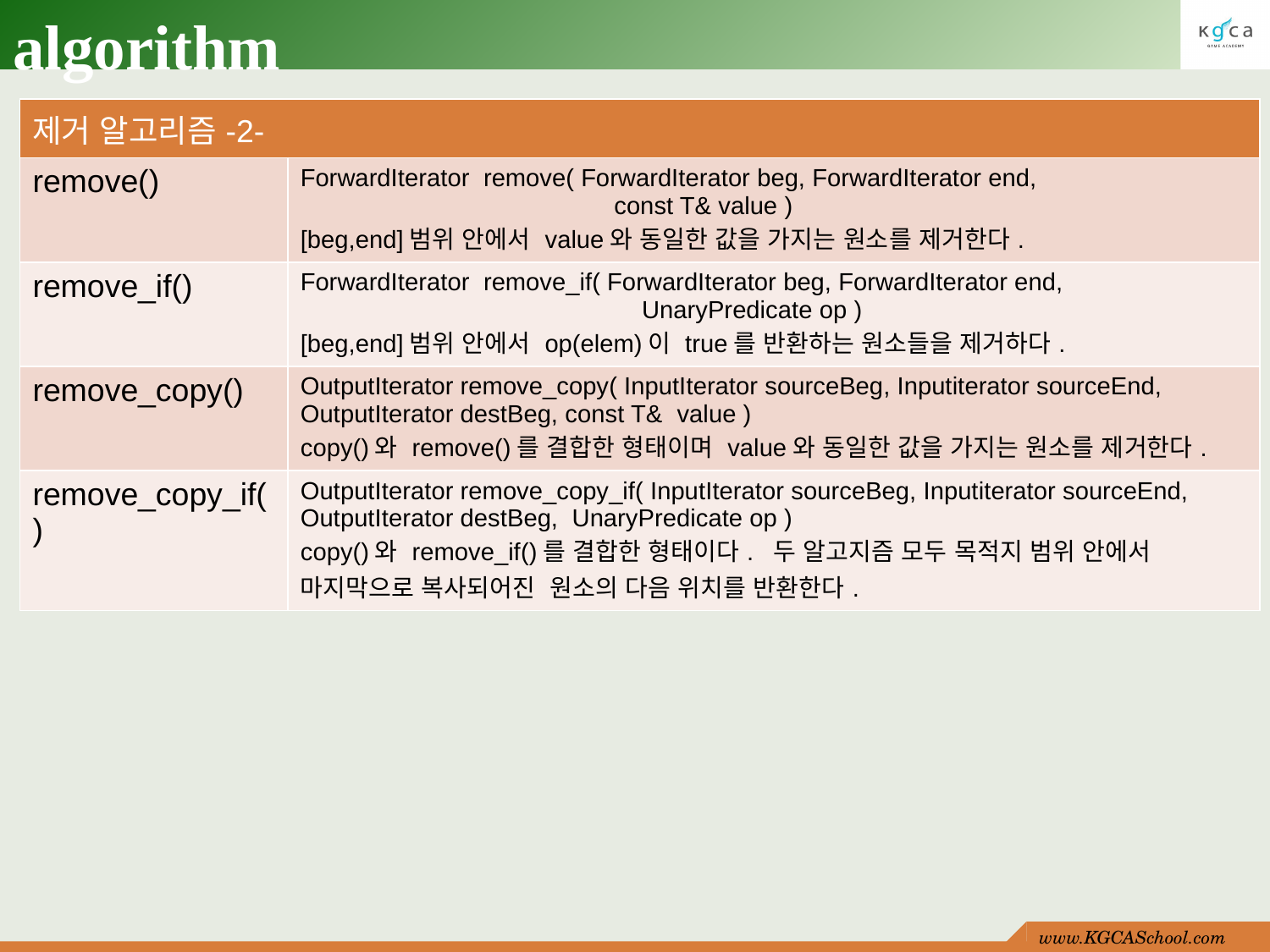

# algorithm
| 제거 알고리즘-2- |  |
| --- | --- |
| remove() | ForwardIterator remove( ForwardIterator beg, ForwardIterator end, const T& value ) [beg,end]범위 안에서 value와 동일한 값을 가지는 원소를 제거한다. |
| remove\_if() | ForwardIterator remove\_if( ForwardIterator beg, ForwardIterator end, UnaryPredicate op ) [beg,end]범위 안에서 op(elem)이 true를 반환하는 원소들을 제거하다. |
| remove\_copy() | OutputIterator remove\_copy( InputIterator sourceBeg, Inputiterator sourceEnd, OutputIterator destBeg, const T& value ) copy()와 remove()를 결합한 형태이며 value와 동일한 값을 가지는 원소를 제거한다. |
| remove\_copy\_if() | OutputIterator remove\_copy\_if( InputIterator sourceBeg, Inputiterator sourceEnd, OutputIterator destBeg, UnaryPredicate op ) copy()와 remove\_if()를 결합한 형태이다. 두 알고지즘 모두 목적지 범위 안에서 마지막으로 복사되어진 원소의 다음 위치를 반환한다. |